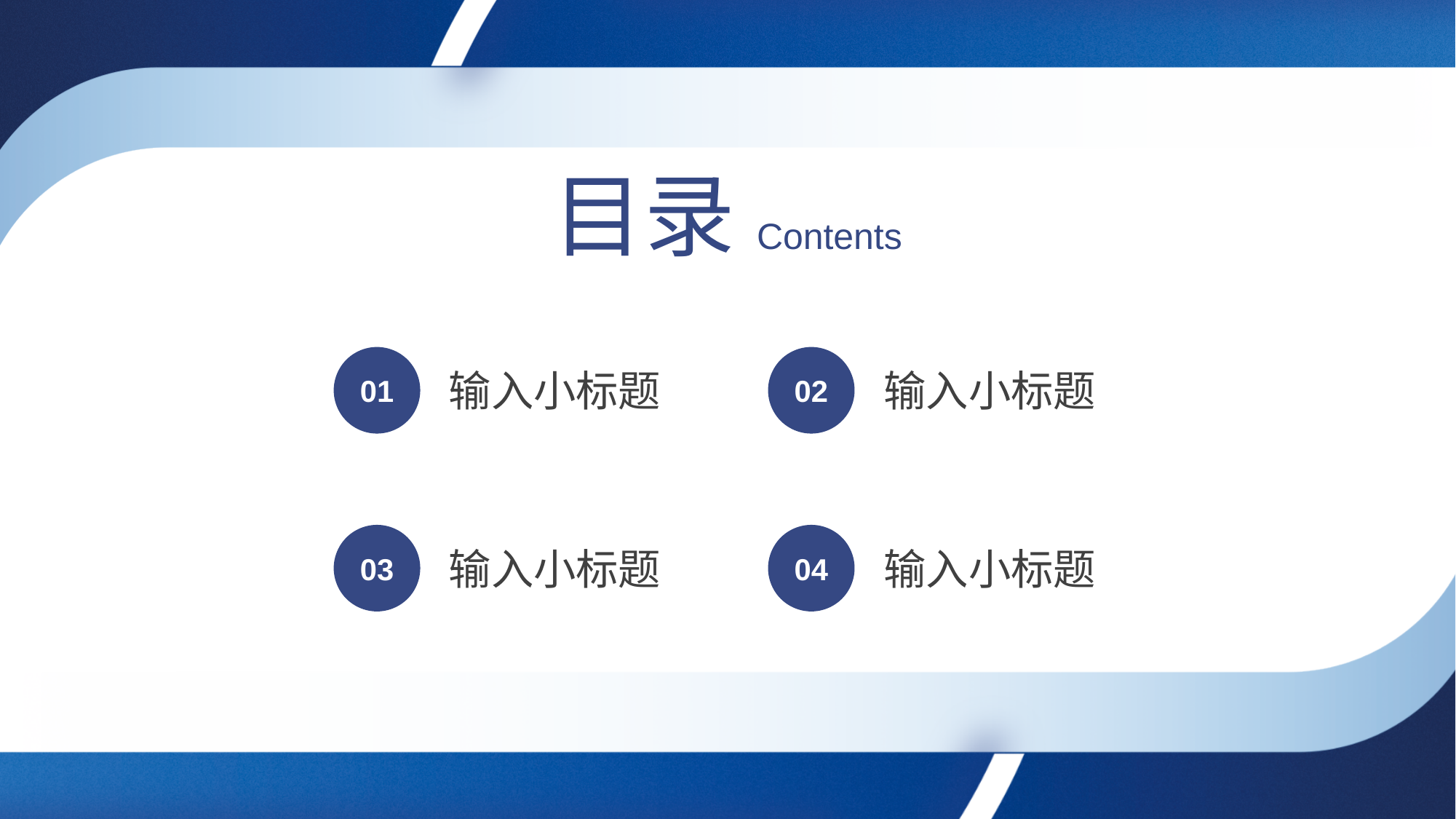

目录Contents
01
02
输入小标题
输入小标题
03
04
输入小标题
输入小标题